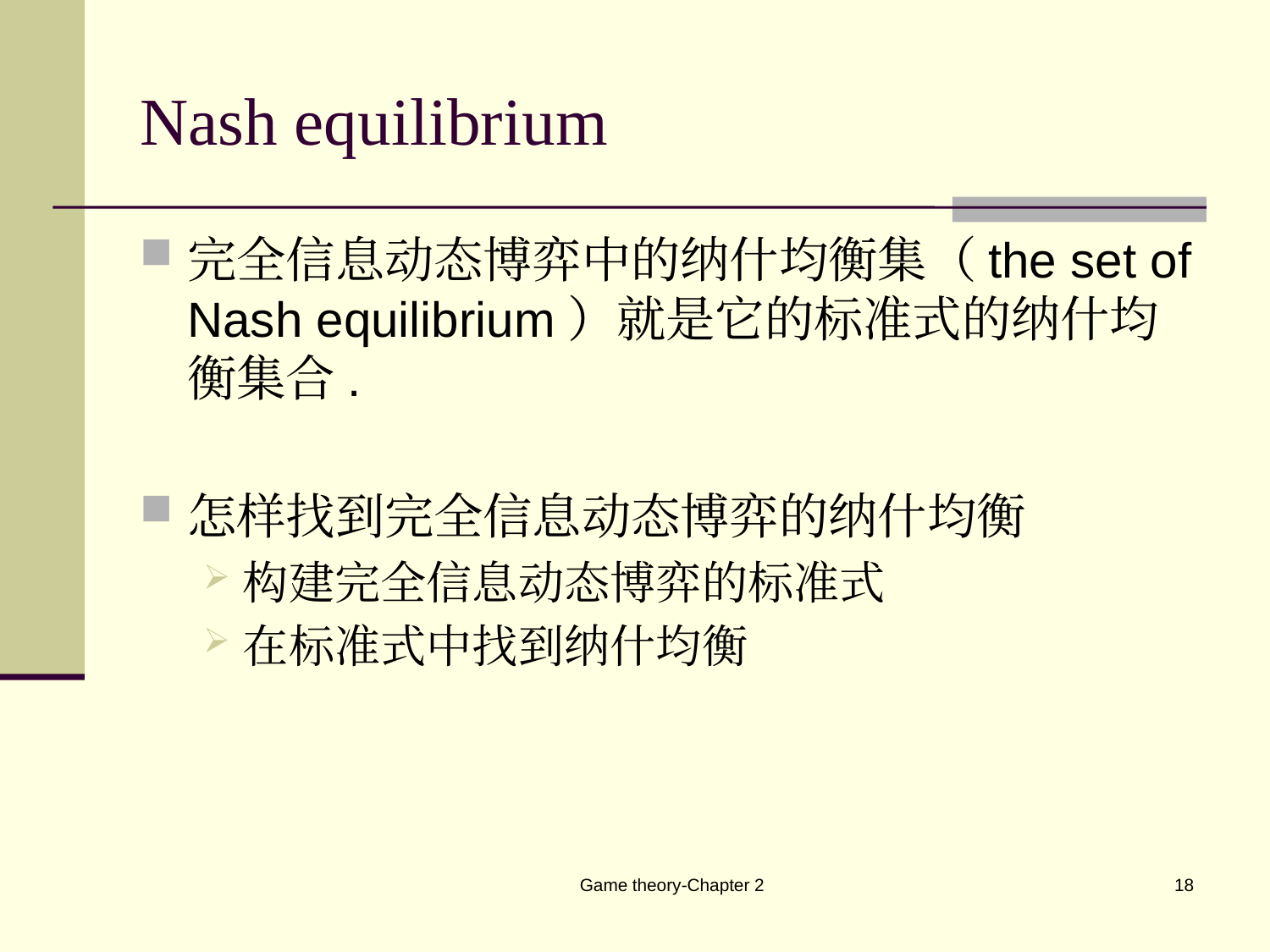

# Nash equilibrium
完全信息动态博弈中的纳什均衡集（the set of Nash equilibrium）就是它的标准式的纳什均衡集合.

怎样找到完全信息动态博弈的纳什均衡
构建完全信息动态博弈的标准式
在标准式中找到纳什均衡

Game theory-Chapter 2
18